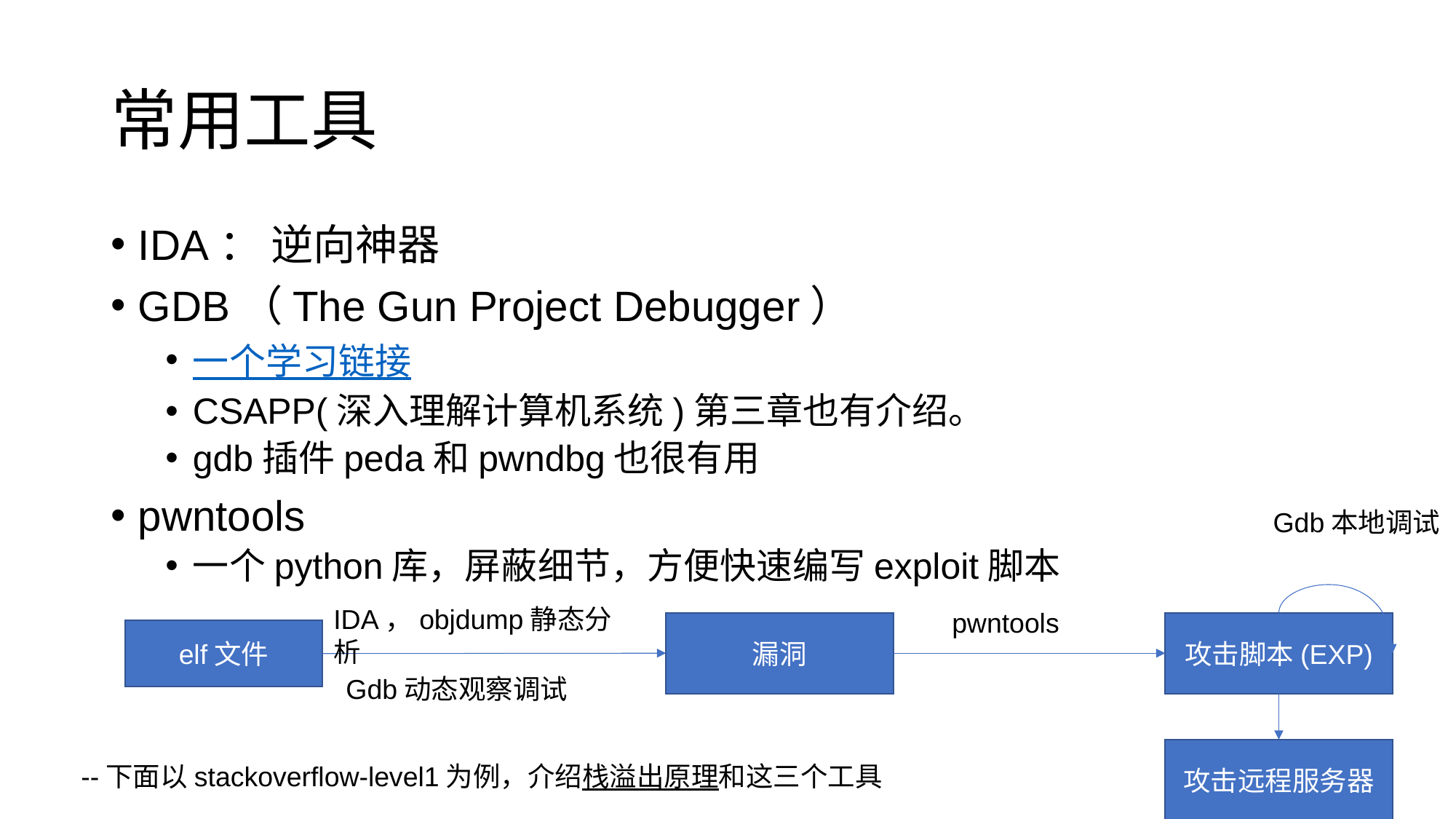

# 常用工具
IDA： 逆向神器
GDB（The Gun Project Debugger）
一个学习链接
CSAPP(深入理解计算机系统)第三章也有介绍。
gdb插件peda和pwndbg也很有用
pwntools
一个python库，屏蔽细节，⽅便快速编写exploit脚本

Gdb本地调试
IDA，objdump静态分析
pwntools
漏洞
攻击脚本(EXP)
elf文件
Gdb动态观察调试
攻击远程服务器
--下面以stackoverflow-level1为例，介绍栈溢出原理和这三个工具